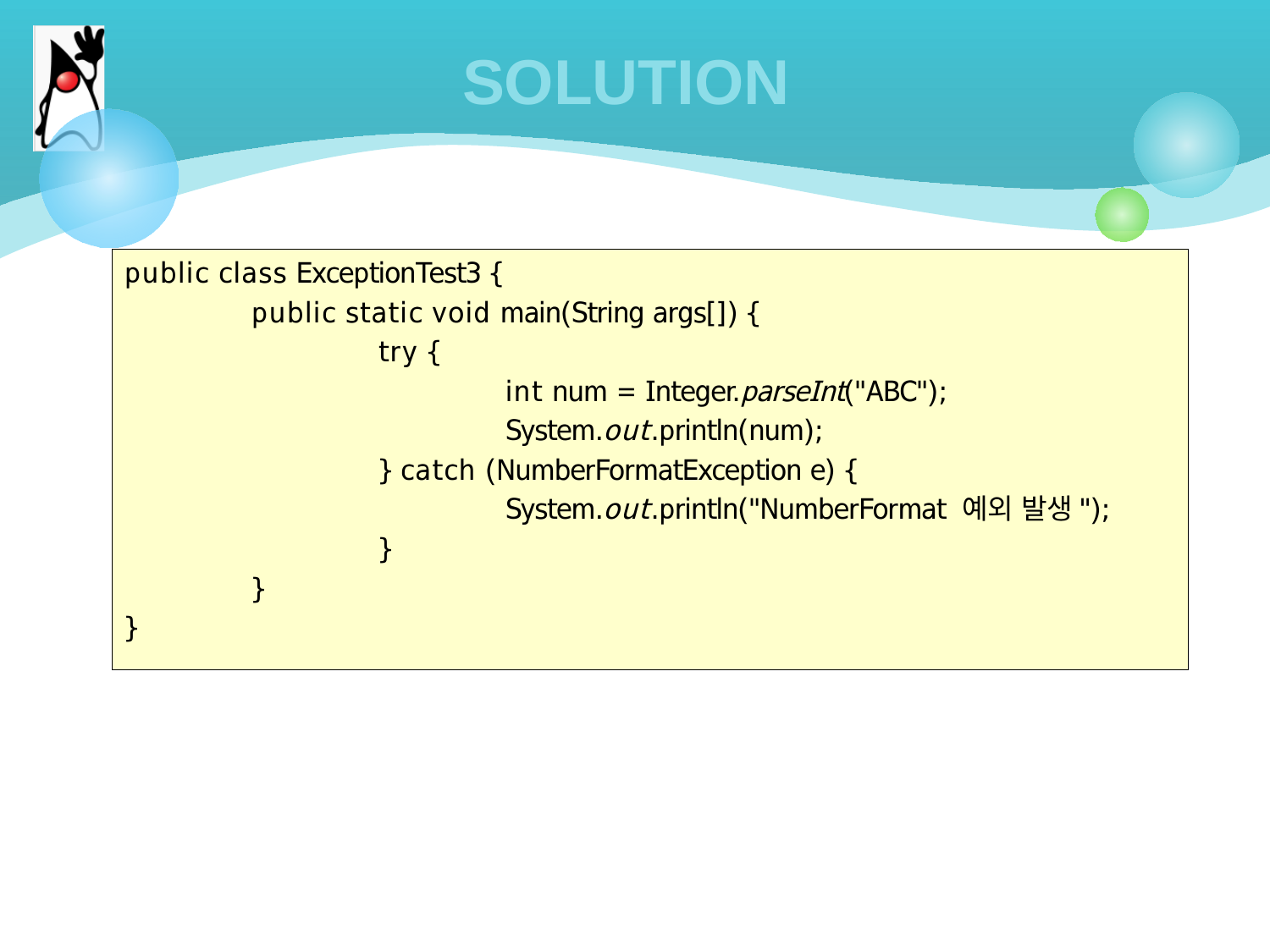

# SOLUTION
public class ExceptionTest3 {
	public static void main(String args[]) {
		try {
			int num = Integer.parseInt("ABC");
			System.out.println(num);
		} catch (NumberFormatException e) {
			System.out.println("NumberFormat 예외 발생");
		}
	}
}